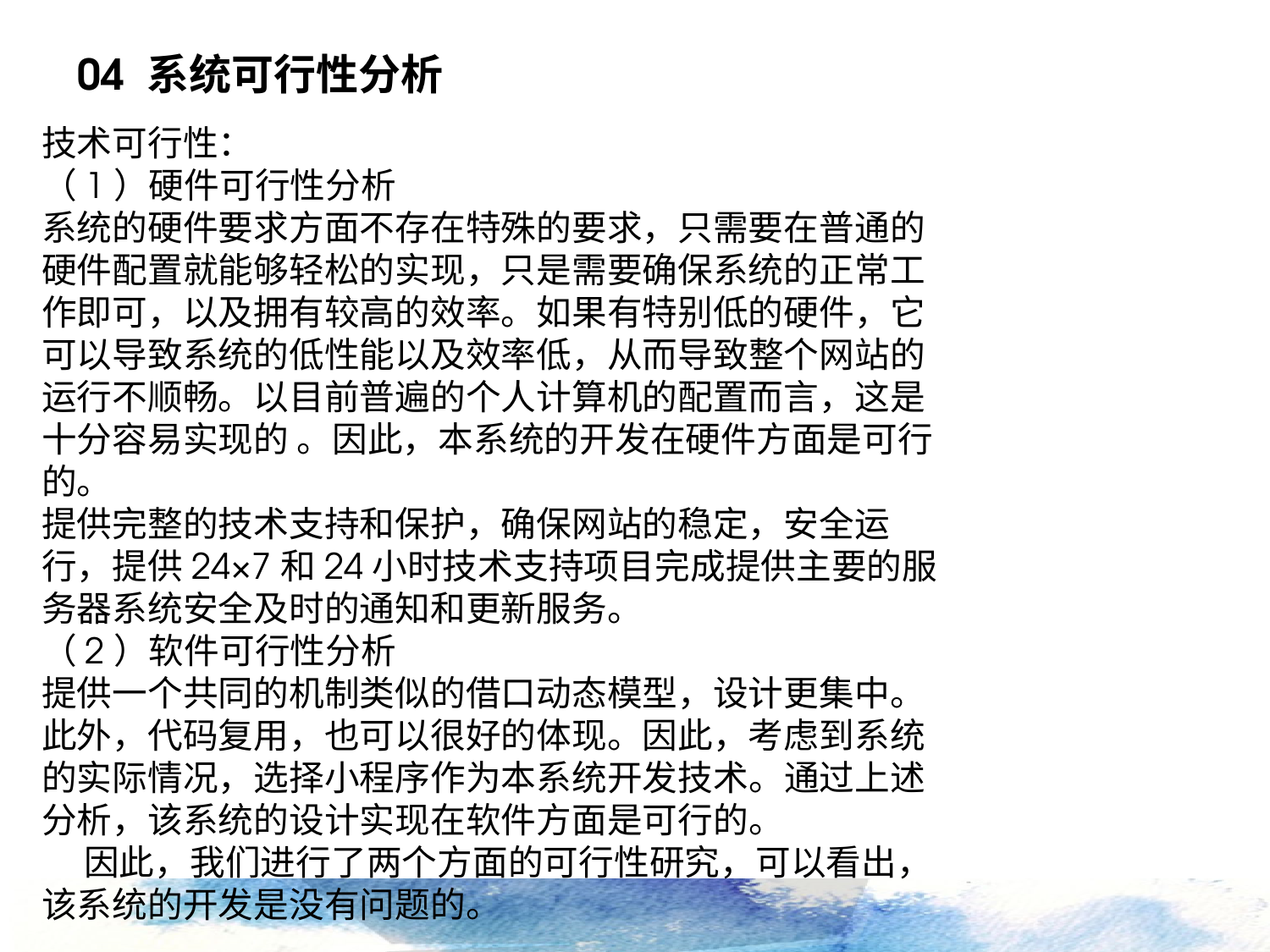

04 系统可行性分析
技术可行性：（1）硬件可行性分析系统的硬件要求方面不存在特殊的要求，只需要在普通的硬件配置就能够轻松的实现，只是需要确保系统的正常工作即可，以及拥有较高的效率。如果有特别低的硬件，它可以导致系统的低性能以及效率低，从而导致整个网站的运行不顺畅。以目前普遍的个人计算机的配置而言，这是十分容易实现的 。因此，本系统的开发在硬件方面是可行的。提供完整的技术支持和保护，确保网站的稳定，安全运行，提供24×7和24小时技术支持项目完成提供主要的服务器系统安全及时的通知和更新服务。（2）软件可行性分析提供一个共同的机制类似的借口动态模型，设计更集中。此外，代码复用，也可以很好的体现。因此，考虑到系统的实际情况，选择小程序作为本系统开发技术。通过上述分析，该系统的设计实现在软件方面是可行的。因此，我们进行了两个方面的可行性研究，可以看出，该系统的开发是没有问题的。